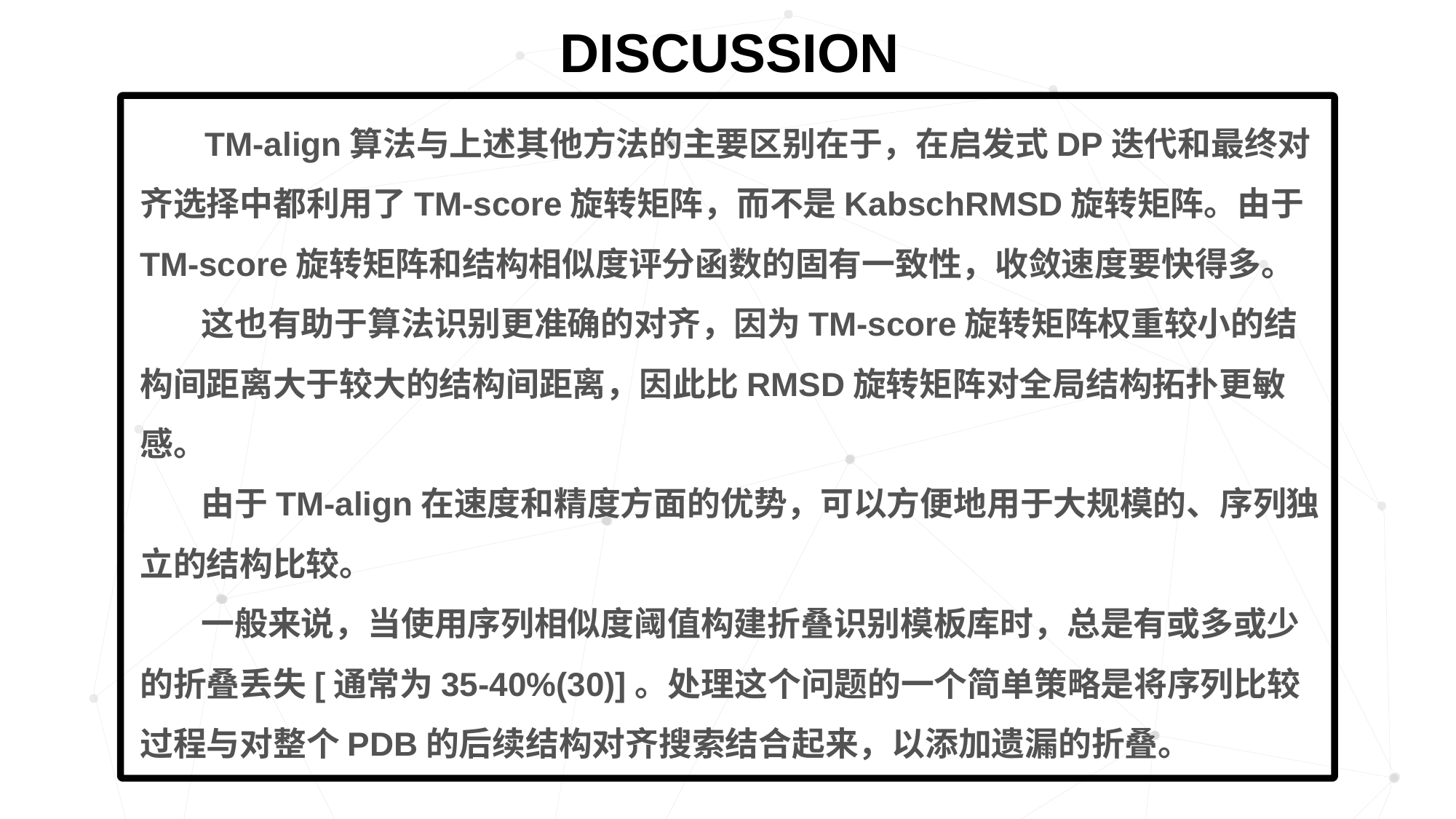

DISCUSSION

       TM-align算法与上述其他方法的主要区别在于，在启发式DP迭代和最终对齐选择中都利用了TM-score旋转矩阵，而不是KabschRMSD旋转矩阵。由于TM-score旋转矩阵和结构相似度评分函数的固有一致性，收敛速度要快得多。
       这也有助于算法识别更准确的对齐，因为TM-score旋转矩阵权重较小的结构间距离大于较大的结构间距离，因此比RMSD旋转矩阵对全局结构拓扑更敏感。
       由于TM-align在速度和精度方面的优势，可以方便地用于大规模的、序列独立的结构比较。
       一般来说，当使用序列相似度阈值构建折叠识别模板库时，总是有或多或少的折叠丢失[通常为35-40%(30)]。处理这个问题的一个简单策略是将序列比较过程与对整个PDB的后续结构对齐搜索结合起来，以添加遗漏的折叠。